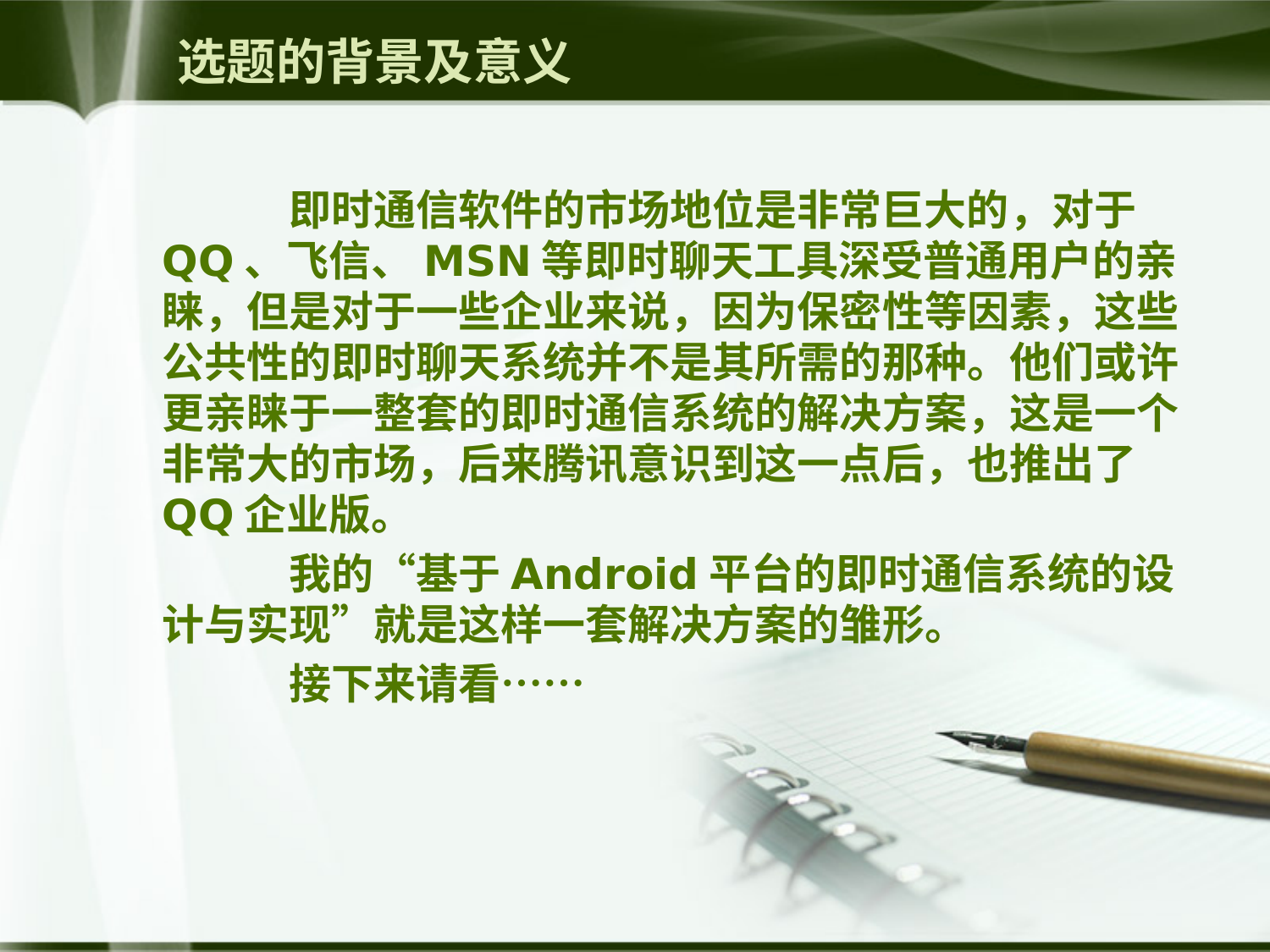

# 选题的背景及意义
		即时通信软件的市场地位是非常巨大的，对于QQ、飞信、MSN等即时聊天工具深受普通用户的亲睐，但是对于一些企业来说，因为保密性等因素，这些公共性的即时聊天系统并不是其所需的那种。他们或许更亲睐于一整套的即时通信系统的解决方案，这是一个非常大的市场，后来腾讯意识到这一点后，也推出了QQ企业版。
		我的“基于Android平台的即时通信系统的设计与实现”就是这样一套解决方案的雏形。
		接下来请看……